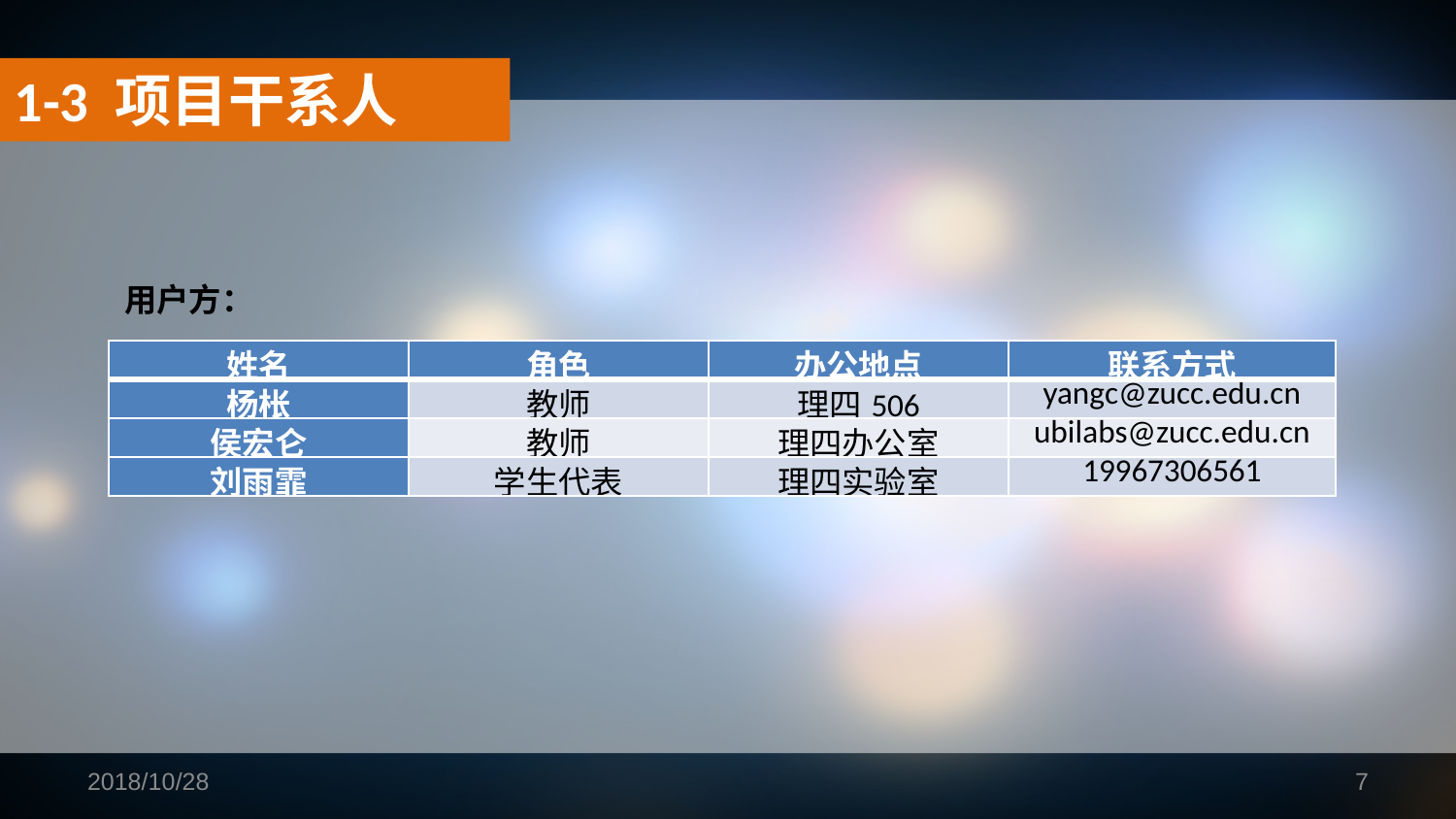

1-3 项目干系人

用户方：

| 姓名 | 角色 | 办公地点 | 联系方式 |
| --- | --- | --- | --- |
| 杨枨 | 教师 | 理四506 | yangc@zucc.edu.cn |
| 侯宏仑 | 教师 | 理四办公室 | ubilabs@zucc.edu.cn |
| 刘雨霏 | 学生代表 | 理四实验室 | 19967306561 |
2018/10/28
7